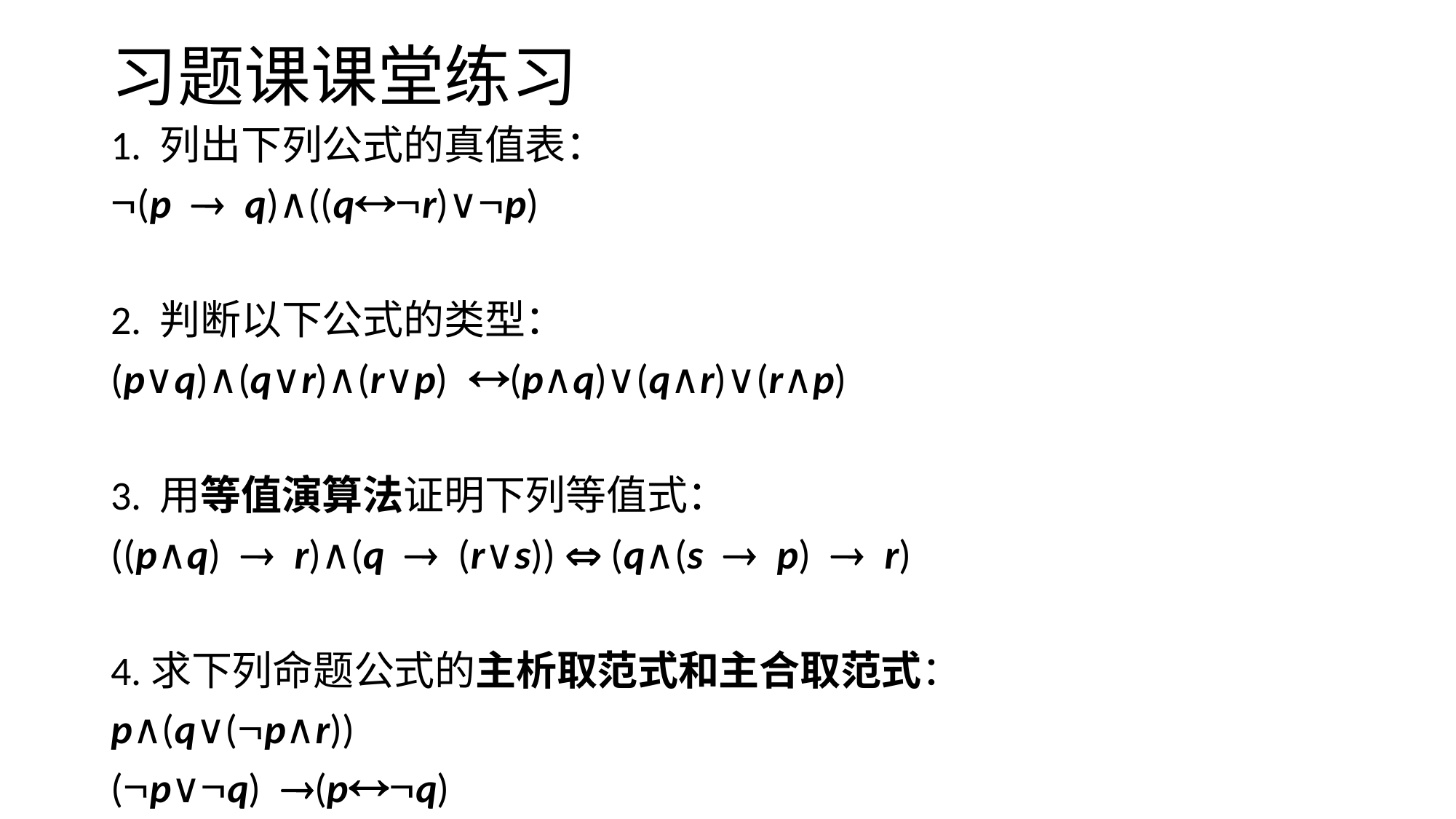

# 习题课课堂练习
1. 列出下列公式的真值表：
¬(p → q)∧((q↔¬r)∨¬p)

2. 判断以下公式的类型：
(p∨q)∧(q∨r)∧(r∨p) ↔(p∧q)∨(q∧r)∨(r∧p)

3. 用等值演算法证明下列等值式：
((p∧q) → r)∧(q → (r∨s)) ⇔ (q∧(s → p) → r)

4.求下列命题公式的主析取范式和主合取范式：
p∧(q∨(¬p∧r))
(¬p∨¬q) →(p↔¬q)